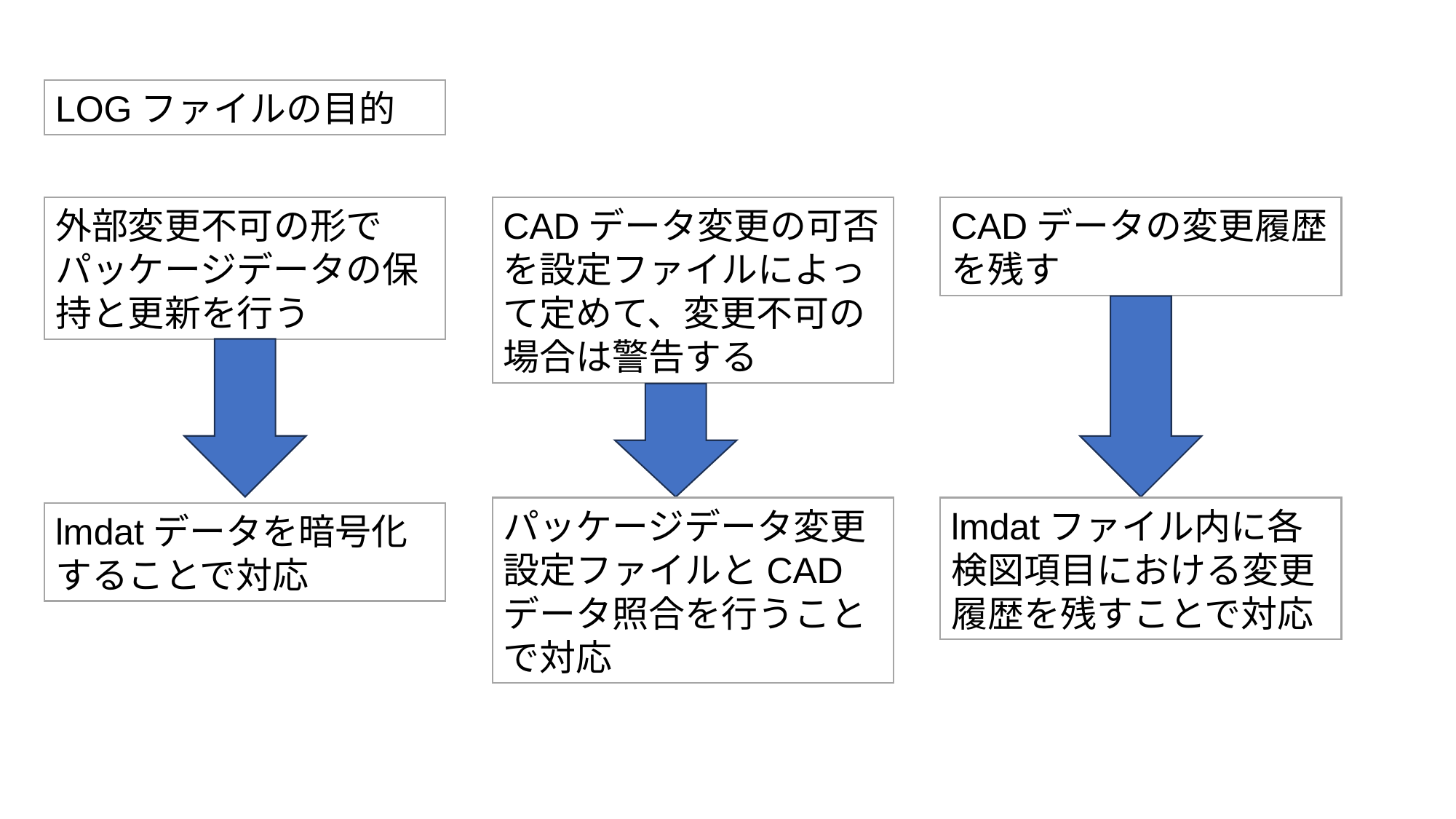

LOGファイルの目的
CADデータの変更履歴を残す
CADデータ変更の可否を設定ファイルによって定めて、変更不可の場合は警告する
外部変更不可の形でパッケージデータの保持と更新を行う

lmdatファイル内に各検図項目における変更履歴を残すことで対応
パッケージデータ変更設定ファイルとCADデータ照合を行うことで対応
lmdatデータを暗号化することで対応